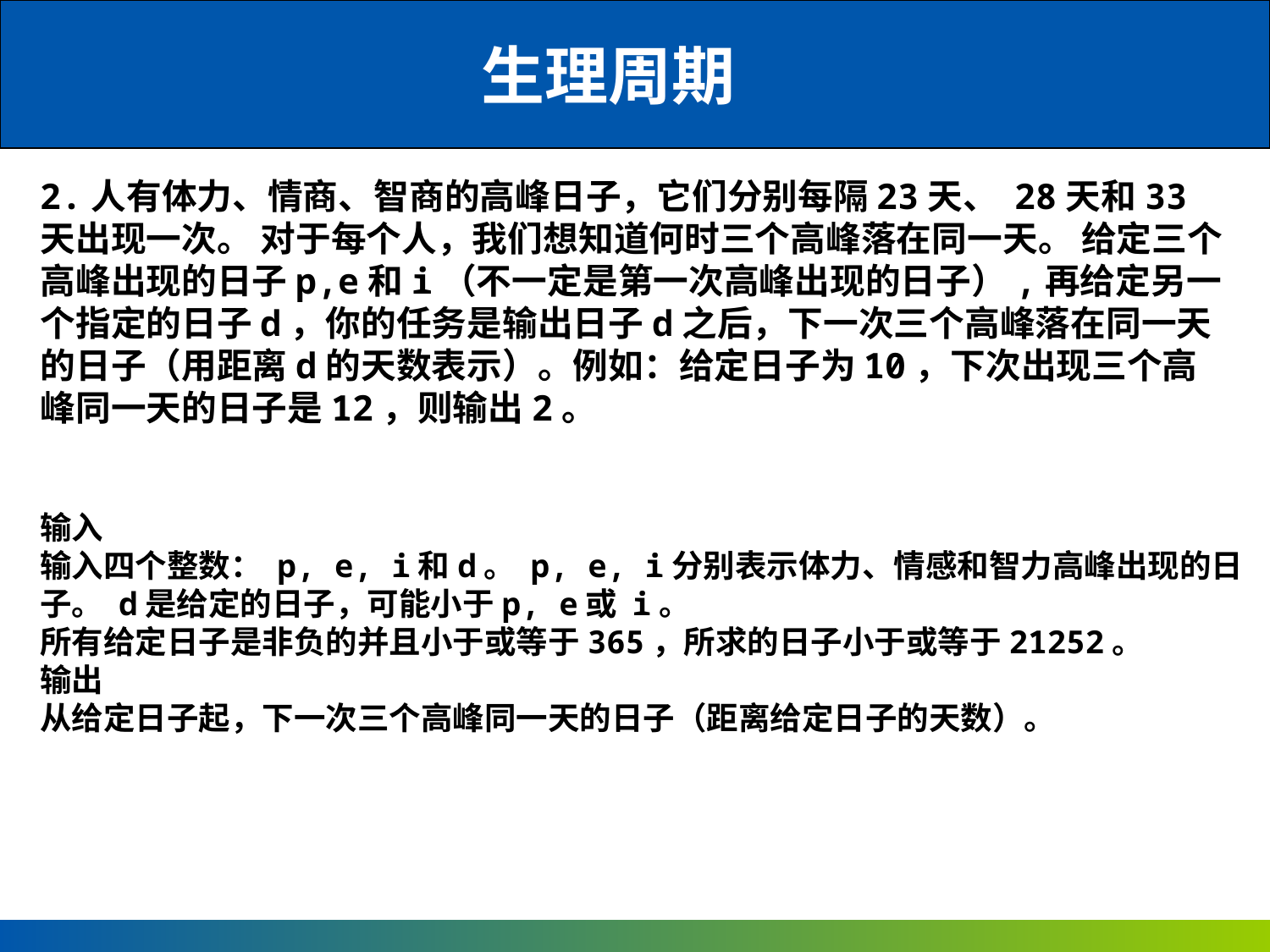

# 生理周期
2.人有体力、情商、智商的高峰日子，它们分别每隔23天、 28天和33天出现一次。 对于每个人，我们想知道何时三个高峰落在同一天。 给定三个高峰出现的日子p,e和i（不一定是第一次高峰出现的日子）,再给定另一个指定的日子d，你的任务是输出日子d之后，下一次三个高峰落在同一天的日子（用距离d的天数表示）。例如：给定日子为10，下次出现三个高峰同一天的日子是12，则输出2。
输入
输入四个整数： p, e, i和d。 p, e, i分别表示体力、情感和智力高峰出现的日子。 d是给定的日子，可能小于p, e或 i。
所有给定日子是非负的并且小于或等于365，所求的日子小于或等于21252。
输出
从给定日子起，下一次三个高峰同一天的日子（距离给定日子的天数）。